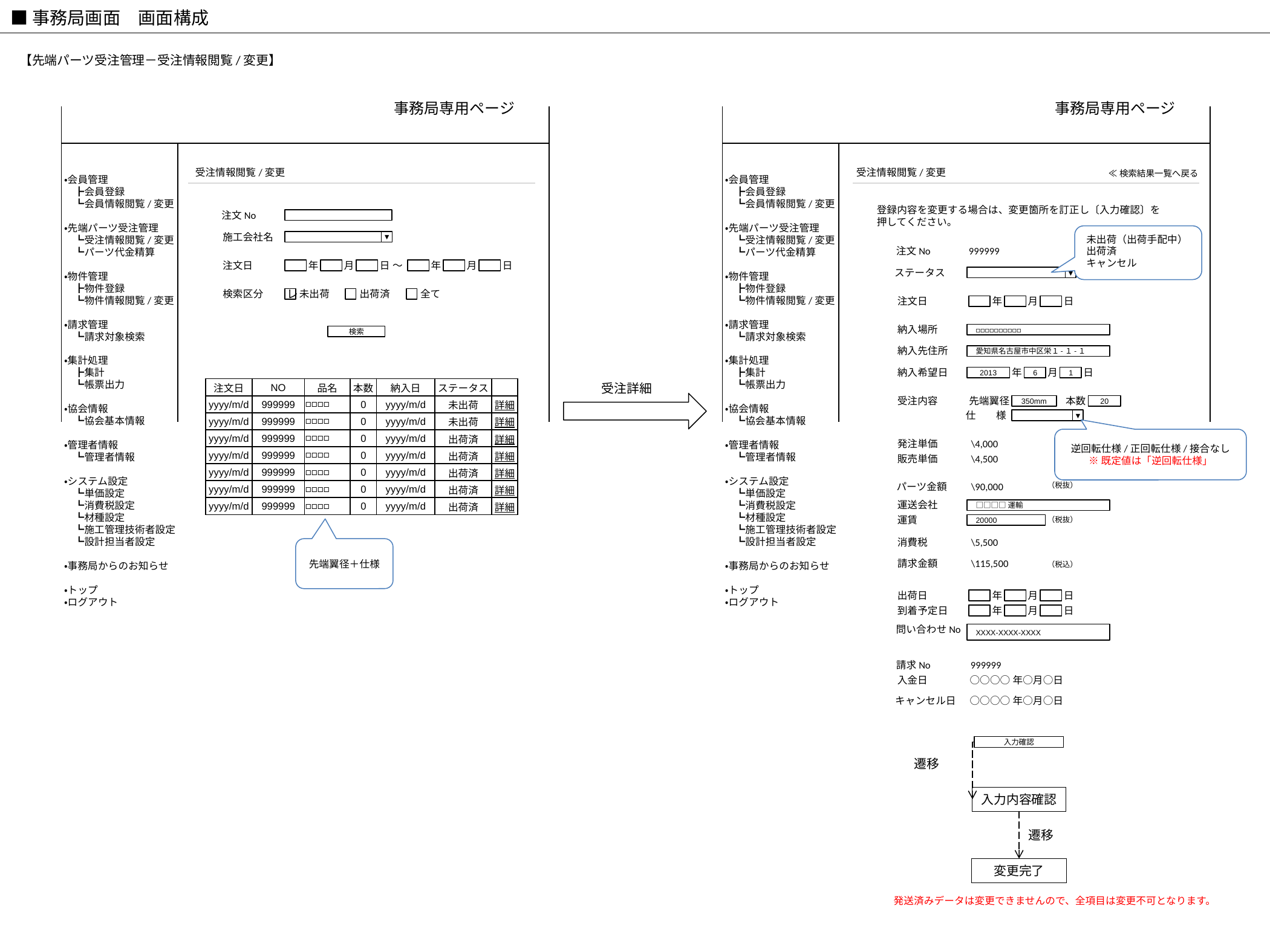

■事務局画面　画面構成
【先端パーツ受注管理－受注情報閲覧/変更】
事務局専用ページ
事務局専用ページ
受注情報閲覧/変更
受注情報閲覧/変更
≪検索結果一覧へ戻る
・会員管理
　┣会員登録
　┗会員情報閲覧/変更

・先端パーツ受注管理
　┗受注情報閲覧/変更
　┗パーツ代金精算

・物件管理
　┣物件登録
　┗物件情報閲覧/変更

・請求管理
　┗請求対象検索

・集計処理
　┣集計
　┗帳票出力

・協会情報
　┗協会基本情報

・管理者情報
　┗管理者情報

・システム設定
　┗単価設定
　┗消費税設定
　┗材種設定
　┗施工管理技術者設定
　┗設計担当者設定

・事務局からのお知らせ

・トップ
・ログアウト
・会員管理
　┣会員登録
　┗会員情報閲覧/変更

・先端パーツ受注管理
　┗受注情報閲覧/変更
　┗パーツ代金精算

・物件管理
　┣物件登録
　┗物件情報閲覧/変更

・請求管理
　┗請求対象検索

・集計処理
　┣集計
　┗帳票出力

・協会情報
　┗協会基本情報

・管理者情報
　┗管理者情報

・システム設定
　┗単価設定
　┗消費税設定
　┗材種設定
　┗施工管理技術者設定
　┗設計担当者設定

・事務局からのお知らせ

・トップ
・ログアウト
登録内容を変更する場合は、変更箇所を訂正し〔入力確認〕を
押してください。
注文No

未出荷（出荷手配中）
出荷済
キャンセル
施工会社名

▼
注文No
999999
注文日
年
月
日
～
年
月
日

ステータス

▼
出荷済
全て
検索区分
未出荷

レ
注文日
年
月
日

納入場所
□□□□□□□□□□
検索
納入先住所
愛知県名古屋市中区栄１-１-１
納入希望日
年
月
日
2013
6
1
受注詳細
| 注文日 | NO | 品名 | 本数 | 納入日 | ステータス |  |
| --- | --- | --- | --- | --- | --- | --- |
| yyyy/m/d | 999999 | □□□□ | 0 | yyyy/m/d | 未出荷 | 詳細 |
| yyyy/m/d | 999999 | □□□□ | 0 | yyyy/m/d | 未出荷 | 詳細 |
| yyyy/m/d | 999999 | □□□□ | 0 | yyyy/m/d | 出荷済 | 詳細 |
| yyyy/m/d | 999999 | □□□□ | 0 | yyyy/m/d | 出荷済 | 詳細 |
| yyyy/m/d | 999999 | □□□□ | 0 | yyyy/m/d | 出荷済 | 詳細 |
| yyyy/m/d | 999999 | □□□□ | 0 | yyyy/m/d | 出荷済 | 詳細 |
| yyyy/m/d | 999999 | □□□□ | 0 | yyyy/m/d | 出荷済 | 詳細 |
受注内容
先端翼径
本数

350mm
20
仕　　様

▼
逆回転仕様/正回転仕様/接合なし
※既定値は「逆回転仕様」
発注単価
\4,000
販売単価
\4,500
（税抜）
パーツ金額
\90,000
運送会社
□□□□運輸
運賃
（税抜）
20000
消費税
\5,500
先端翼径＋仕様
請求金額
\115,500
（税込）
出荷日
年
月
日

到着予定日
年
月
日

問い合わせNo
XXXX-XXXX-XXXX
請求No
999999
入金日
○○○○年○月○日
キャンセル日
○○○○年○月○日
入力確認
遷移
入力内容確認
遷移
変更完了
発送済みデータは変更できませんので、全項目は変更不可となります。